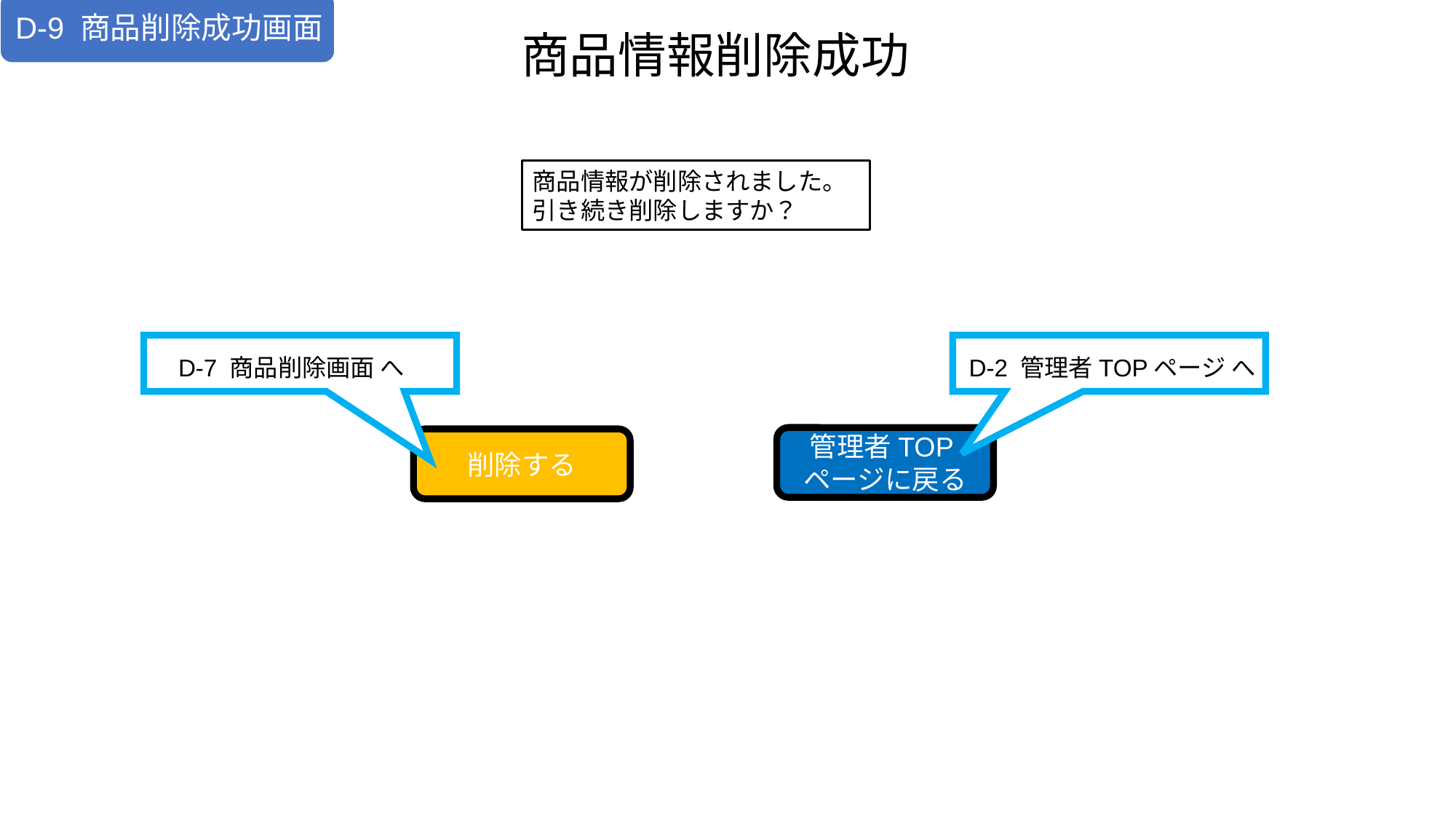

D-9 商品削除成功画面

商品情報削除成功
商品情報が削除されました。
引き続き削除しますか？

D-7 商品削除画面 へ

D-2 管理者TOPページ へ

管理者TOPページに戻る
削除する